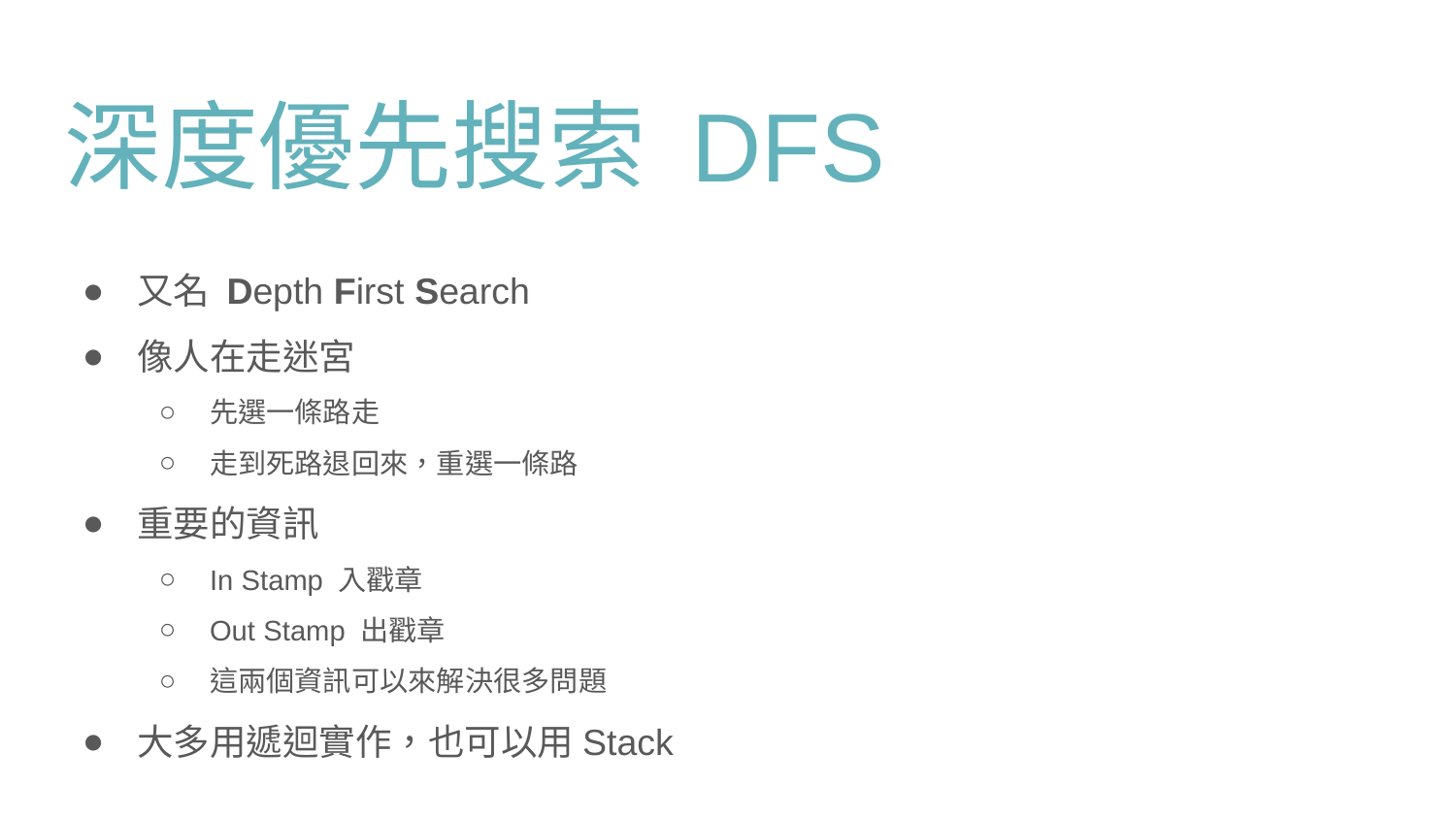

# 深度優先搜索 DFS
又名 Depth First Search
像人在走迷宮
先選一條路走
走到死路退回來，重選一條路
重要的資訊
In Stamp 入戳章
Out Stamp 出戳章
這兩個資訊可以來解決很多問題
大多用遞迴實作，也可以用Stack